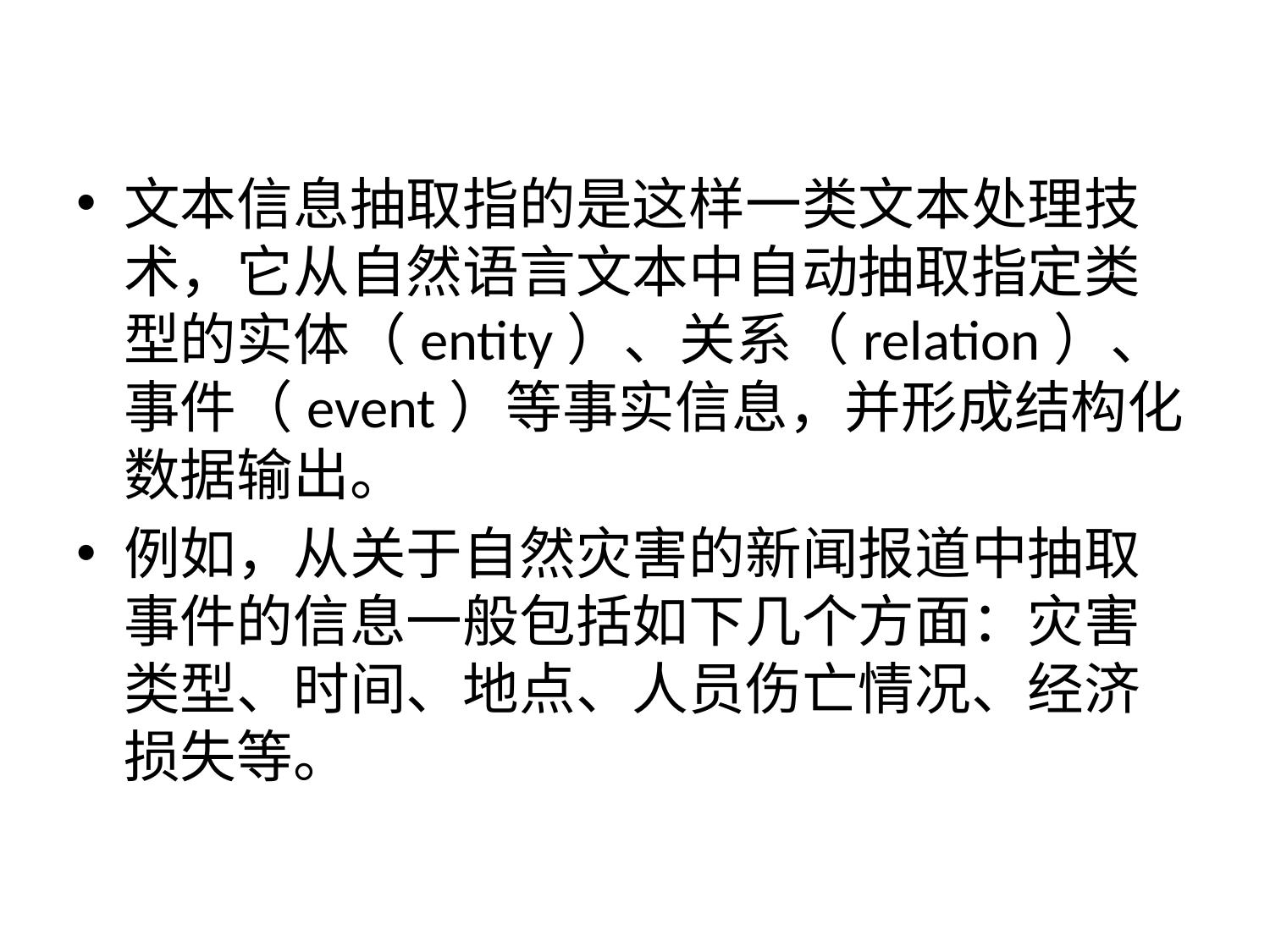

文本信息抽取指的是这样一类文本处理技术，它从自然语言文本中自动抽取指定类型的实体（entity）、关系（relation）、事件（event）等事实信息，并形成结构化数据输出。
例如，从关于自然灾害的新闻报道中抽取事件的信息一般包括如下几个方面：灾害类型、时间、地点、人员伤亡情况、经济损失等。